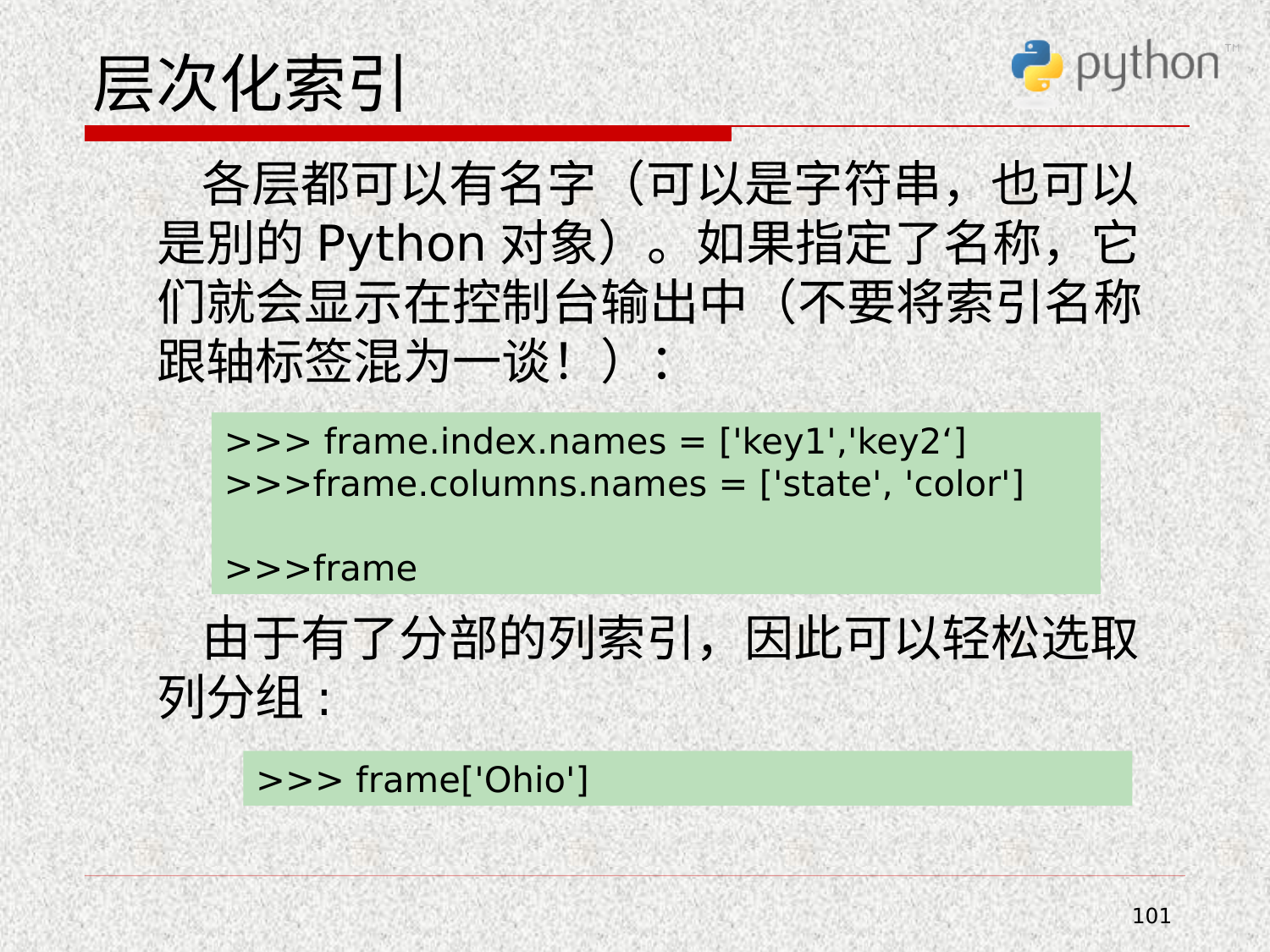

# 层次化索引
         各层都可以有名字（可以是字符串，也可以是別的Python对象）。如果指定了名称，它 们就会显示在控制台输出中（不要将索引名称跟轴标签混为一谈！）：

         由于有了分部的列索引，因此可以轻松选取列分组:

>>> frame.index.names = ['key1','key2‘]
>>>frame.columns.names = ['state', 'color']

>>>frame
>>> frame['Ohio']
101